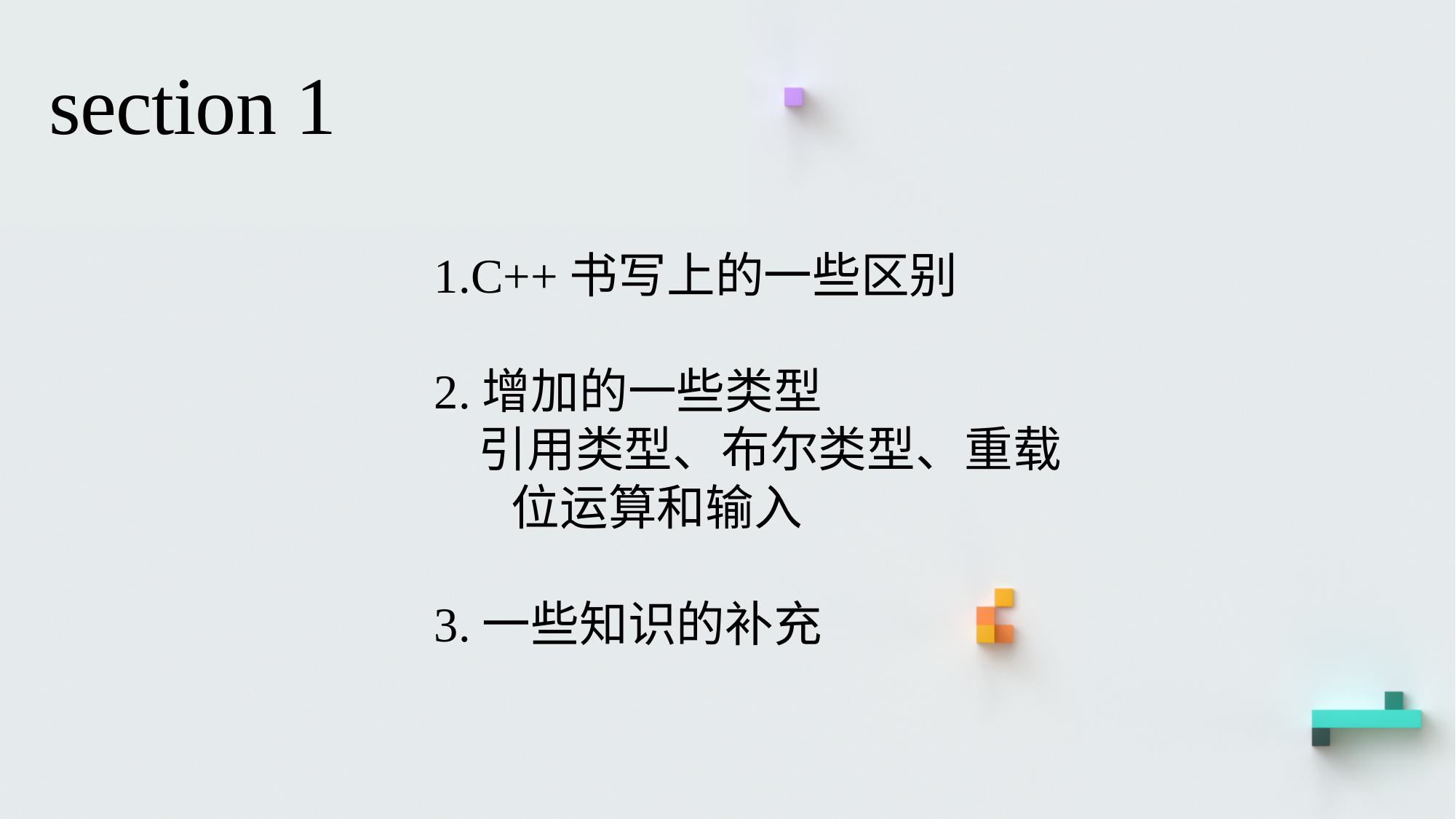

# section 1
1.C++书写上的一些区别

2.增加的一些类型
   引用类型、布尔类型、重载
      位运算和输入

3.一些知识的补充